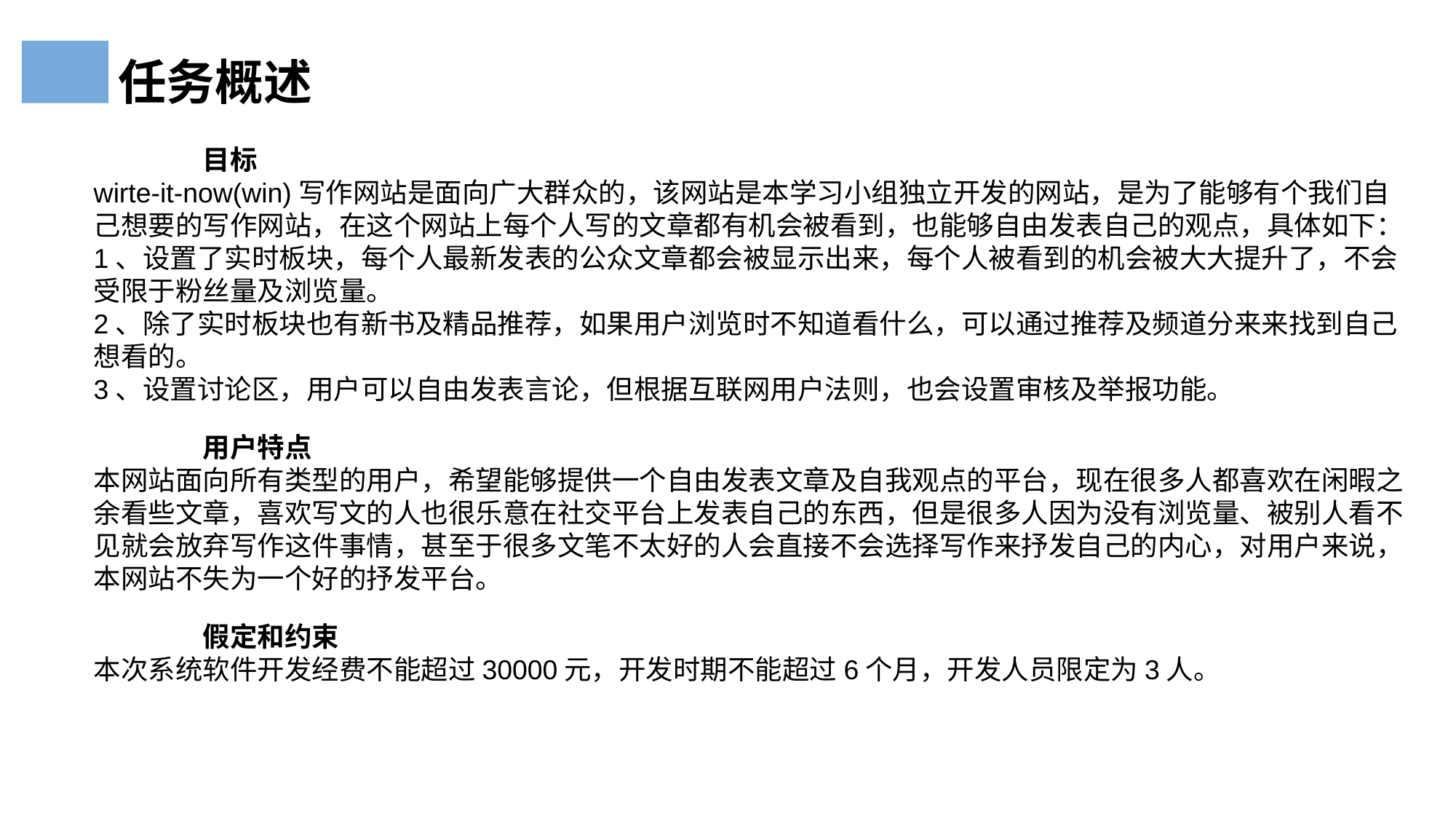

任务概述

目标
wirte-it-now(win)写作网站是面向广大群众的，该网站是本学习小组独立开发的网站，是为了能够有个我们自己想要的写作网站，在这个网站上每个人写的文章都有机会被看到，也能够自由发表自己的观点，具体如下：
1、设置了实时板块，每个人最新发表的公众文章都会被显示出来，每个人被看到的机会被大大提升了，不会受限于粉丝量及浏览量。
2、除了实时板块也有新书及精品推荐，如果用户浏览时不知道看什么，可以通过推荐及频道分来来找到自己想看的。
3、设置讨论区，用户可以自由发表言论，但根据互联网用户法则，也会设置审核及举报功能。

用户特点
本网站面向所有类型的用户，希望能够提供一个自由发表文章及自我观点的平台，现在很多人都喜欢在闲暇之余看些文章，喜欢写文的人也很乐意在社交平台上发表自己的东西，但是很多人因为没有浏览量、被别人看不见就会放弃写作这件事情，甚至于很多文笔不太好的人会直接不会选择写作来抒发自己的内心，对用户来说，本网站不失为一个好的抒发平台。

假定和约束
本次系统软件开发经费不能超过30000元，开发时期不能超过6个月，开发人员限定为3人。